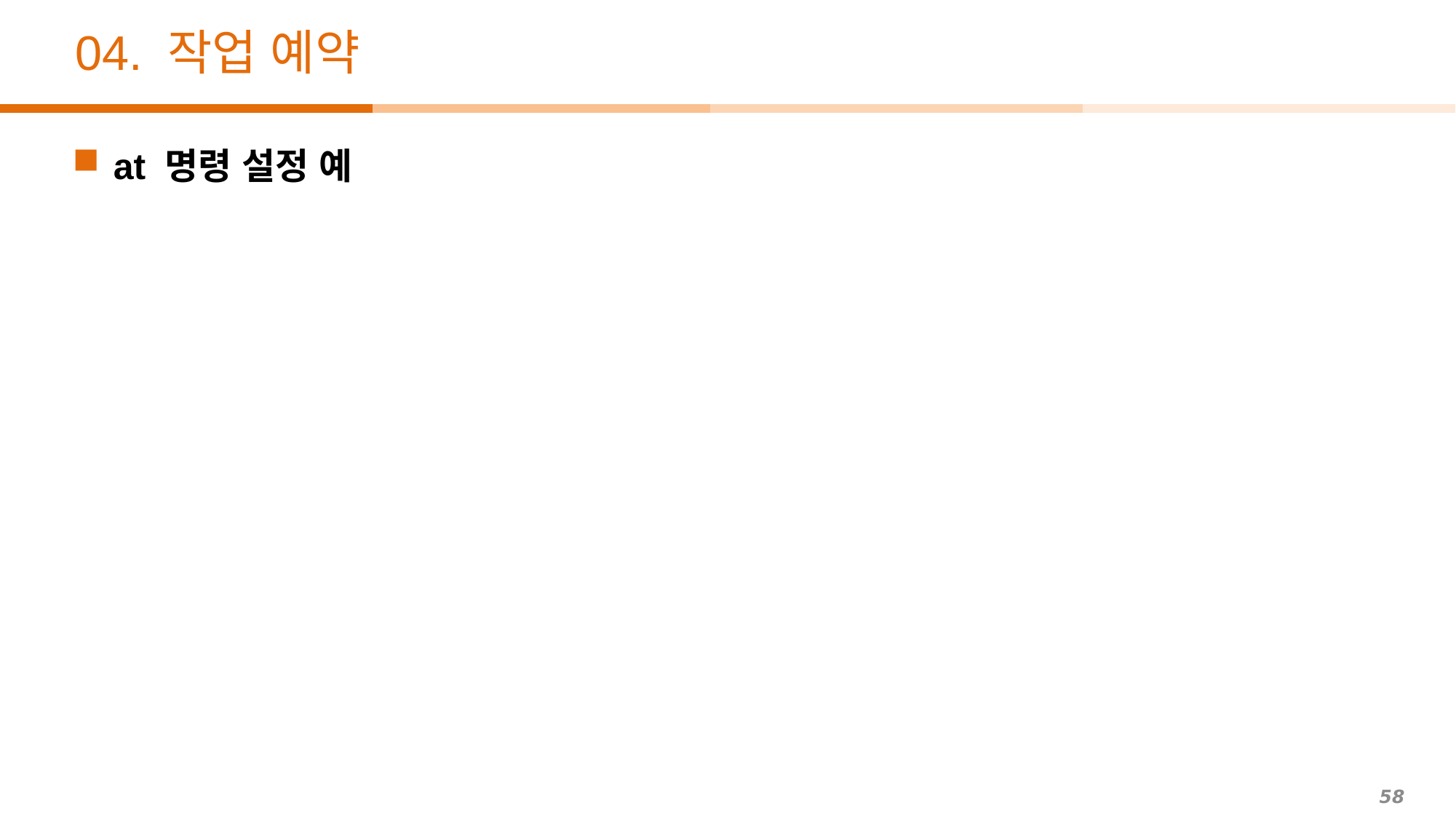

# 04. 작업 예약
at 명령 설정 예